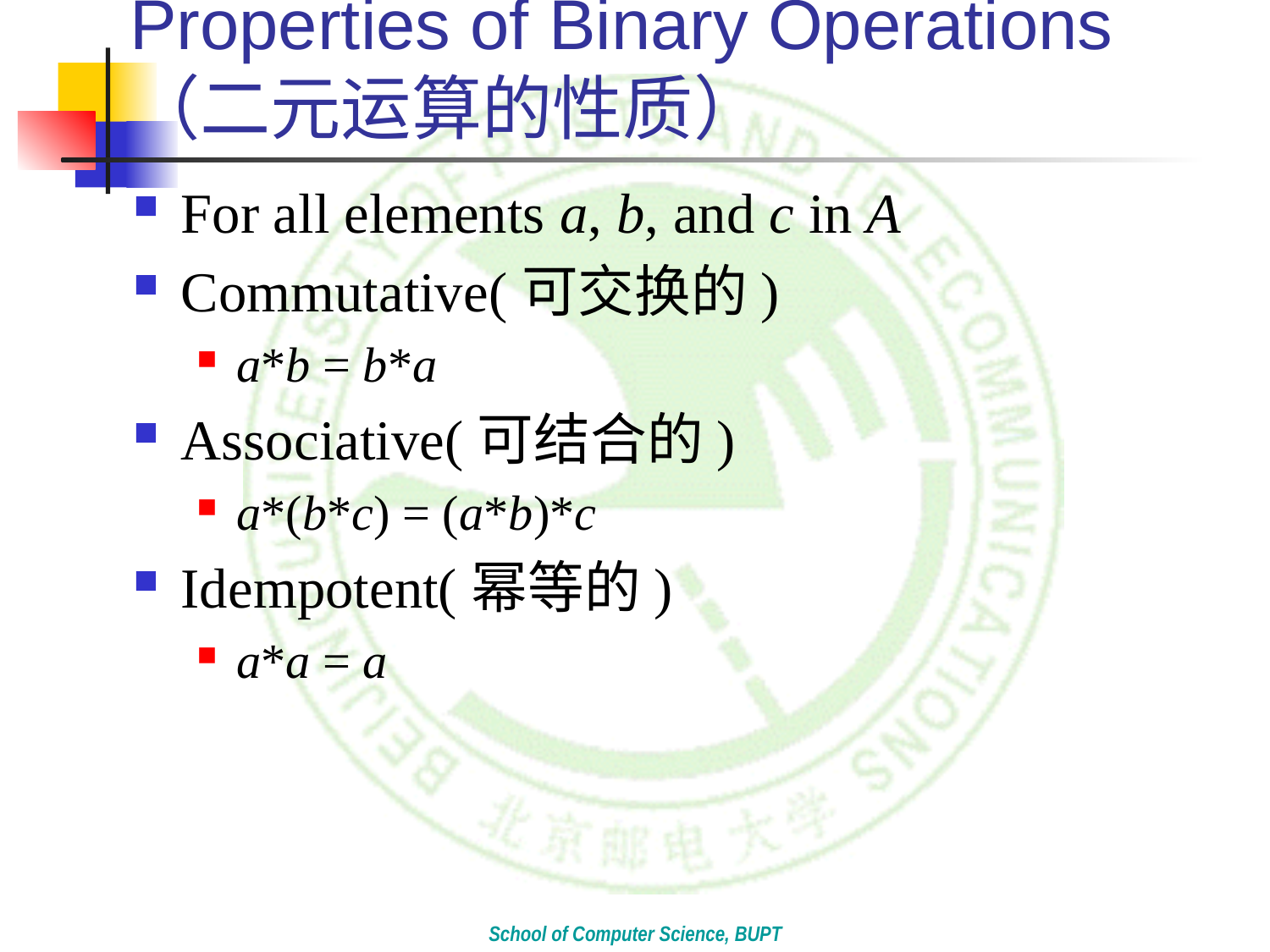

# Properties of Binary Operations（二元运算的性质）
For all elements a, b, and c in A
Commutative(可交换的)
a*b = b*a
Associative(可结合的)
a*(b*c) = (a*b)*c
Idempotent(幂等的)
a*a = a

School of Computer Science, BUPT
32